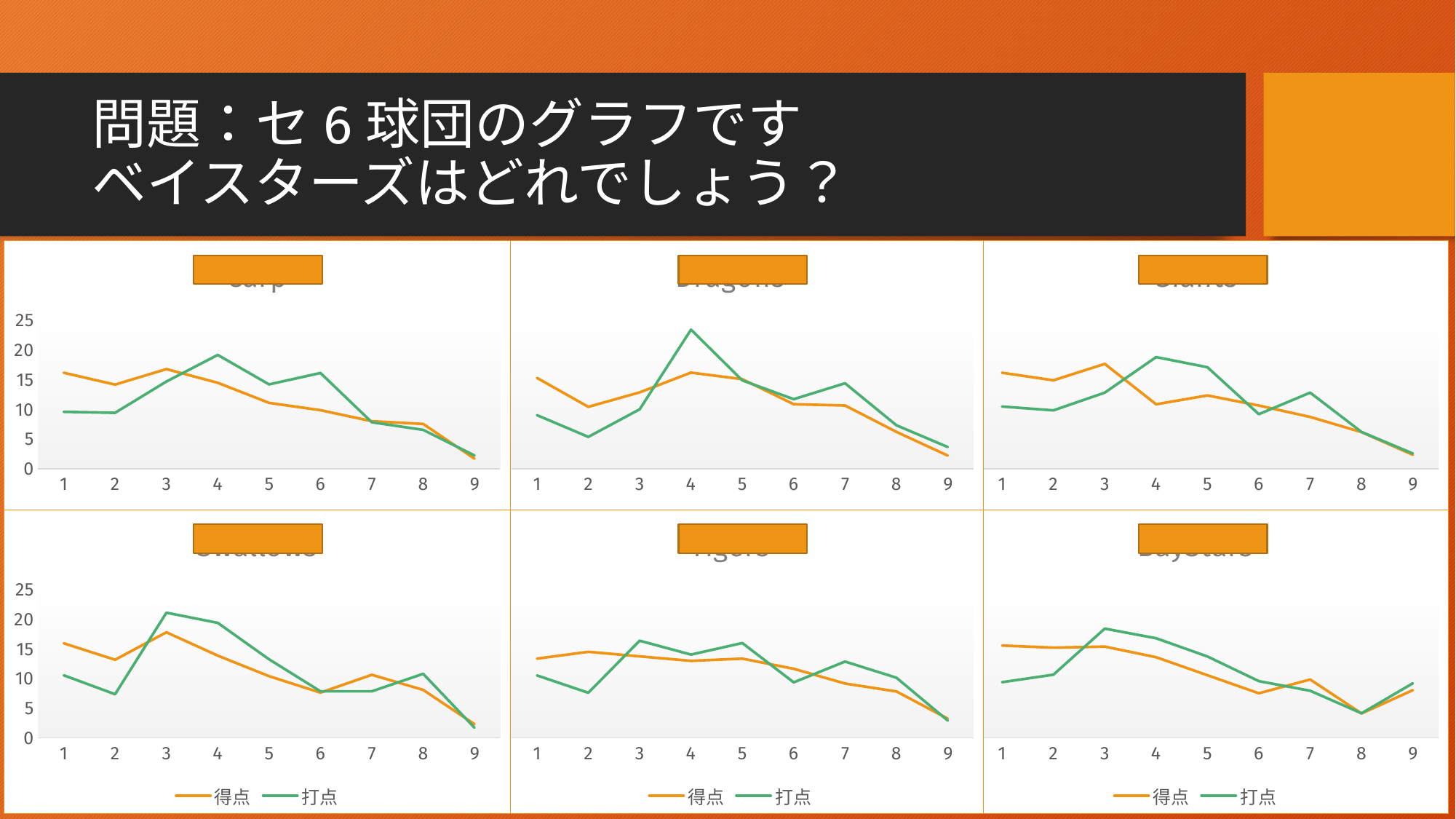

# 問題：セ6球団のグラフです ベイスターズはどれでしょう？

### Chart: Carp

| Category |  |  |
|---|---|---|
| 1 | 16.203703703703702 | 9.6 |
| 2 | 14.19753086419753 | 9.44 |
| 3 | 16.820987654320987 | 14.719999999999999 |
| 4 | 14.506172839506174 | 19.2 |
| 5 | 11.11111111111111 | 14.24 |
| 6 | 9.876543209876543 | 16.16 |
| 7 | 8.024691358024691 | 7.84 |
| 8 | 7.561728395061729 | 6.5600000000000005 |
| 9 | 1.6975308641975309 | 2.2399999999999998 |

### Chart: Dragons

| Category |  |  |
|---|---|---|
| 1 | 15.333333333333332 | 9.04645476772616 |
| 2 | 10.444444444444445 | 5.378973105134474 |
| 3 | 12.88888888888889 | 10.024449877750612 |
| 4 | 16.22222222222222 | 23.4718826405868 |
| 5 | 15.11111111111111 | 14.91442542787286 |
| 6 | 10.888888888888888 | 11.7359413202934 |
| 7 | 10.666666666666668 | 14.425427872860636 |
| 8 | 6.222222222222222 | 7.334963325183375 |
| 9 | 2.2222222222222223 | 3.6674816625916873 |

### Chart: Giants

| Category |  |  |
|---|---|---|
| 1 | 16.204690831556505 | 10.492505353319057 |
| 2 | 14.925373134328357 | 9.850107066381156 |
| 3 | 17.69722814498934 | 12.84796573875803 |
| 4 | 10.874200426439232 | 18.843683083511777 |
| 5 | 12.366737739872068 | 17.130620985010705 |
| 6 | 10.660980810234541 | 9.207708779443255 |
| 7 | 8.742004264392325 | 12.84796573875803 |
| 8 | 6.183368869936034 | 6.209850107066381 |
| 9 | 2.345415778251599 | 2.569593147751606 |

### Chart: Swallows

| Category |  |  |
|---|---|---|
| 1 | 15.972222222222221 | 10.565110565110565 |
| 2 | 13.194444444444445 | 7.371007371007371 |
| 3 | 17.824074074074073 | 21.13022113022113 |
| 4 | 13.88888888888889 | 19.41031941031941 |
| 5 | 10.416666666666668 | 13.267813267813267 |
| 6 | 7.638888888888889 | 7.862407862407863 |
| 7 | 10.648148148148149 | 7.862407862407863 |
| 8 | 8.101851851851851 | 10.81081081081081 |
| 9 | 2.314814814814815 | 1.71990171990172 |

### Chart: Tigers

| Category |  |  |
|---|---|---|
| 1 | 13.38432122370937 | 10.546875 |
| 2 | 14.531548757170173 | 7.6171875 |
| 3 | 13.766730401529637 | 16.40625 |
| 4 | 13.001912045889103 | 14.0625 |
| 5 | 13.38432122370937 | 16.015625 |
| 6 | 11.663479923518166 | 9.375 |
| 7 | 9.177820267686425 | 12.890625 |
| 8 | 7.839388145315487 | 10.15625 |
| 9 | 3.2504780114722758 | 2.9296875 |

### Chart: BayStars

| Category |  |  |
|---|---|---|
| 1 | 15.591397849462366 | 9.403254972875226 |
| 2 | 15.232974910394265 | 10.669077757685352 |
| 3 | 15.412186379928317 | 18.44484629294756 |
| 4 | 13.620071684587815 | 16.817359855334537 |
| 5 | 10.57347670250896 | 13.743218806509946 |
| 6 | 7.526881720430108 | 9.584086799276673 |
| 7 | 9.85663082437276 | 7.956600361663653 |
| 8 | 4.121863799283155 | 4.159132007233273 |
| 9 | 8.064516129032258 | 9.22242314647378 |